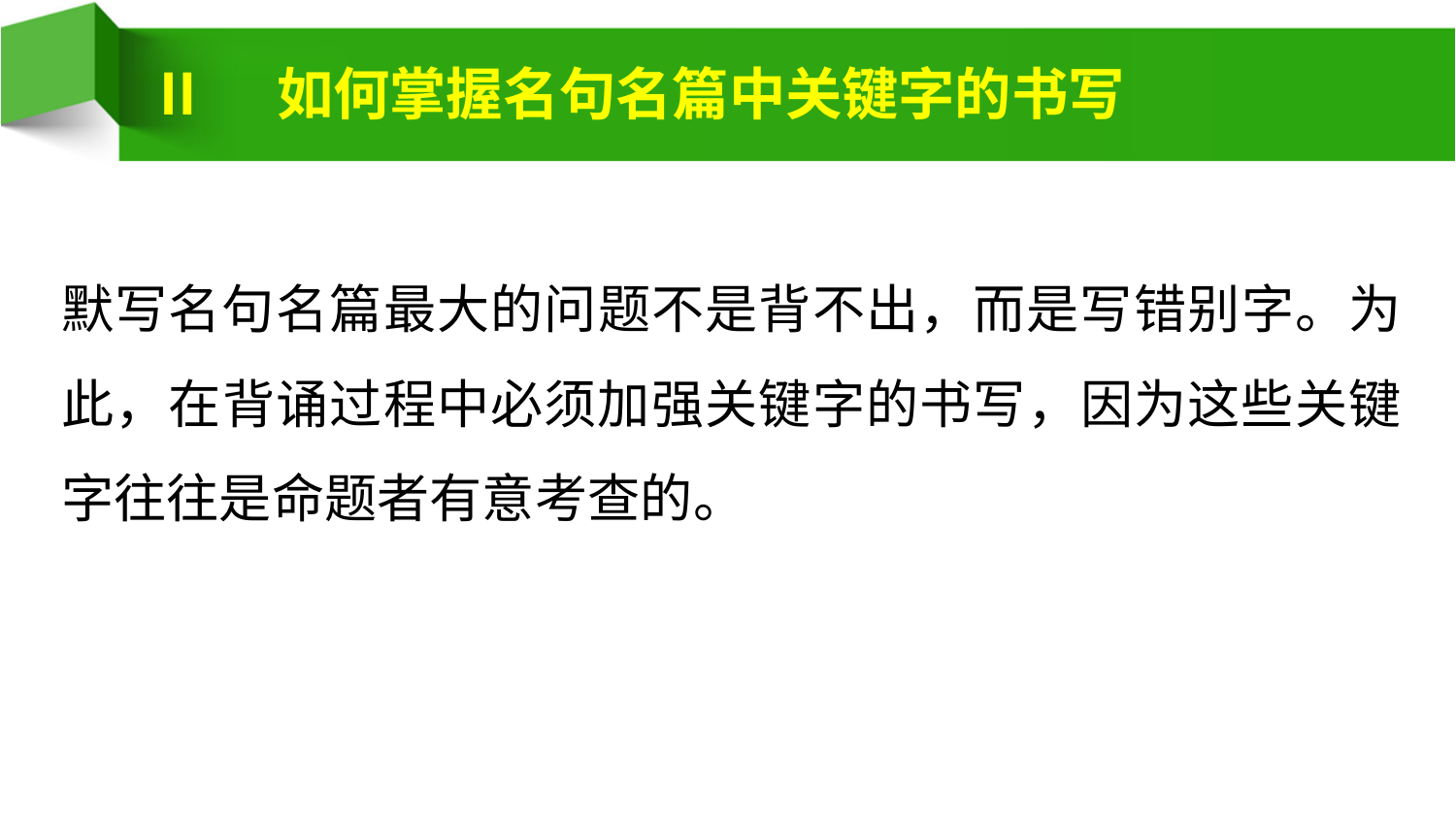

Ⅱ　如何掌握名句名篇中关键字的书写
默写名句名篇最大的问题不是背不出，而是写错别字。为此，在背诵过程中必须加强关键字的书写，因为这些关键字往往是命题者有意考查的。